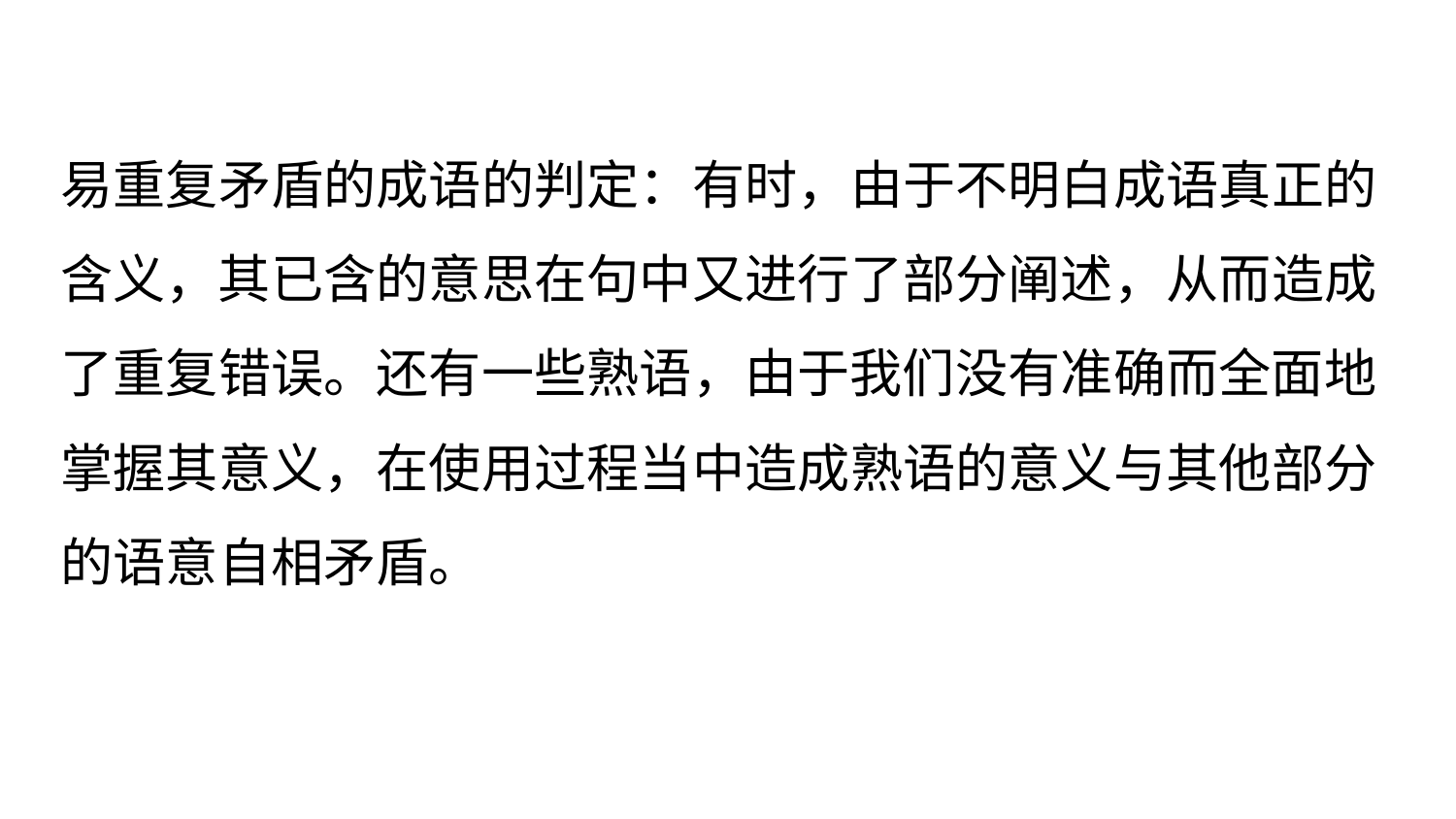

易重复矛盾的成语的判定：有时，由于不明白成语真正的含义，其已含的意思在句中又进行了部分阐述，从而造成了重复错误。还有一些熟语，由于我们没有准确而全面地掌握其意义，在使用过程当中造成熟语的意义与其他部分的语意自相矛盾。